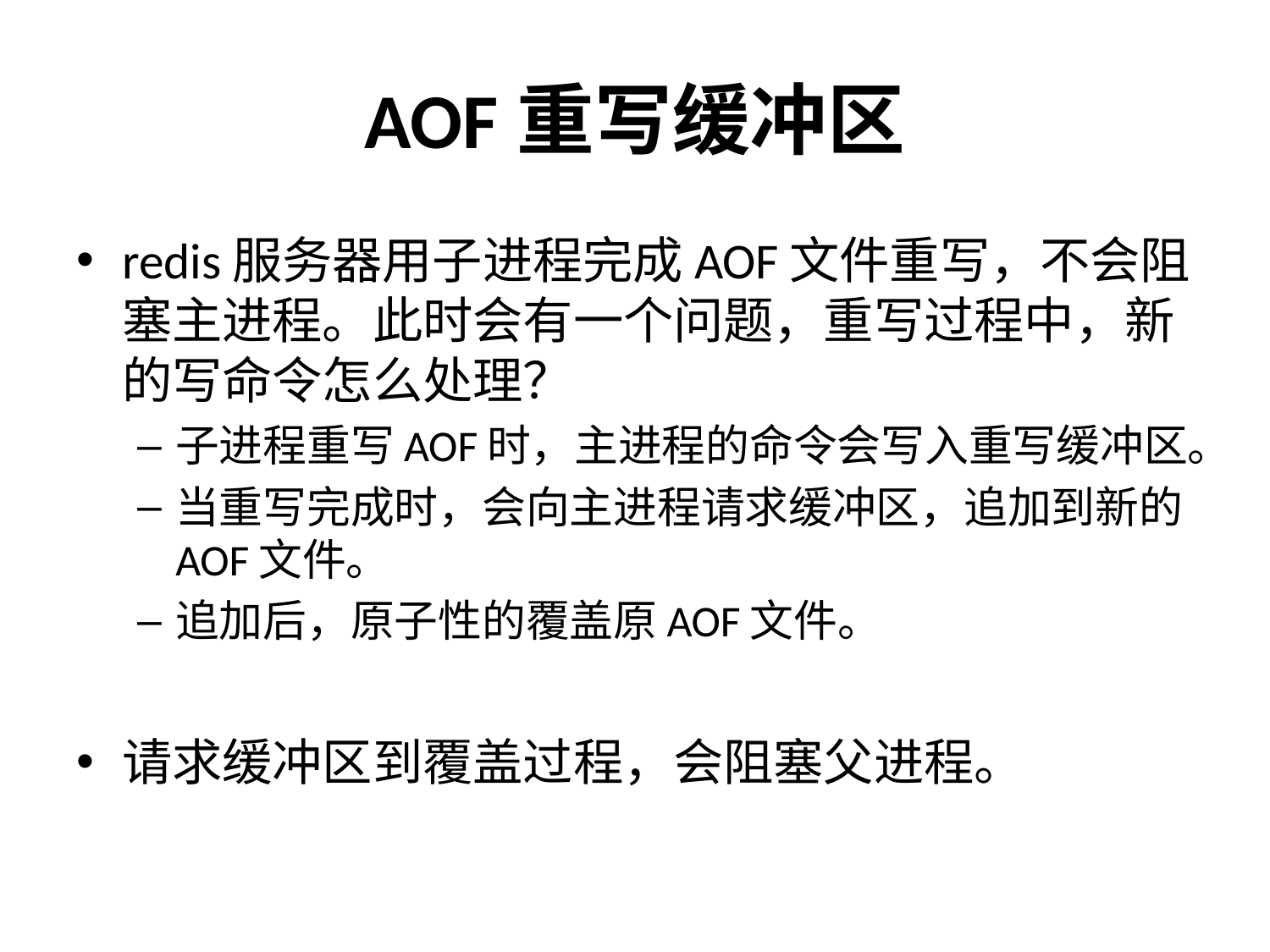

# AOF重写缓冲区
redis服务器用子进程完成AOF文件重写，不会阻塞主进程。此时会有一个问题，重写过程中，新的写命令怎么处理？
子进程重写AOF时，主进程的命令会写入重写缓冲区。
当重写完成时，会向主进程请求缓冲区，追加到新的AOF文件。
追加后，原子性的覆盖原AOF文件。

请求缓冲区到覆盖过程，会阻塞父进程。